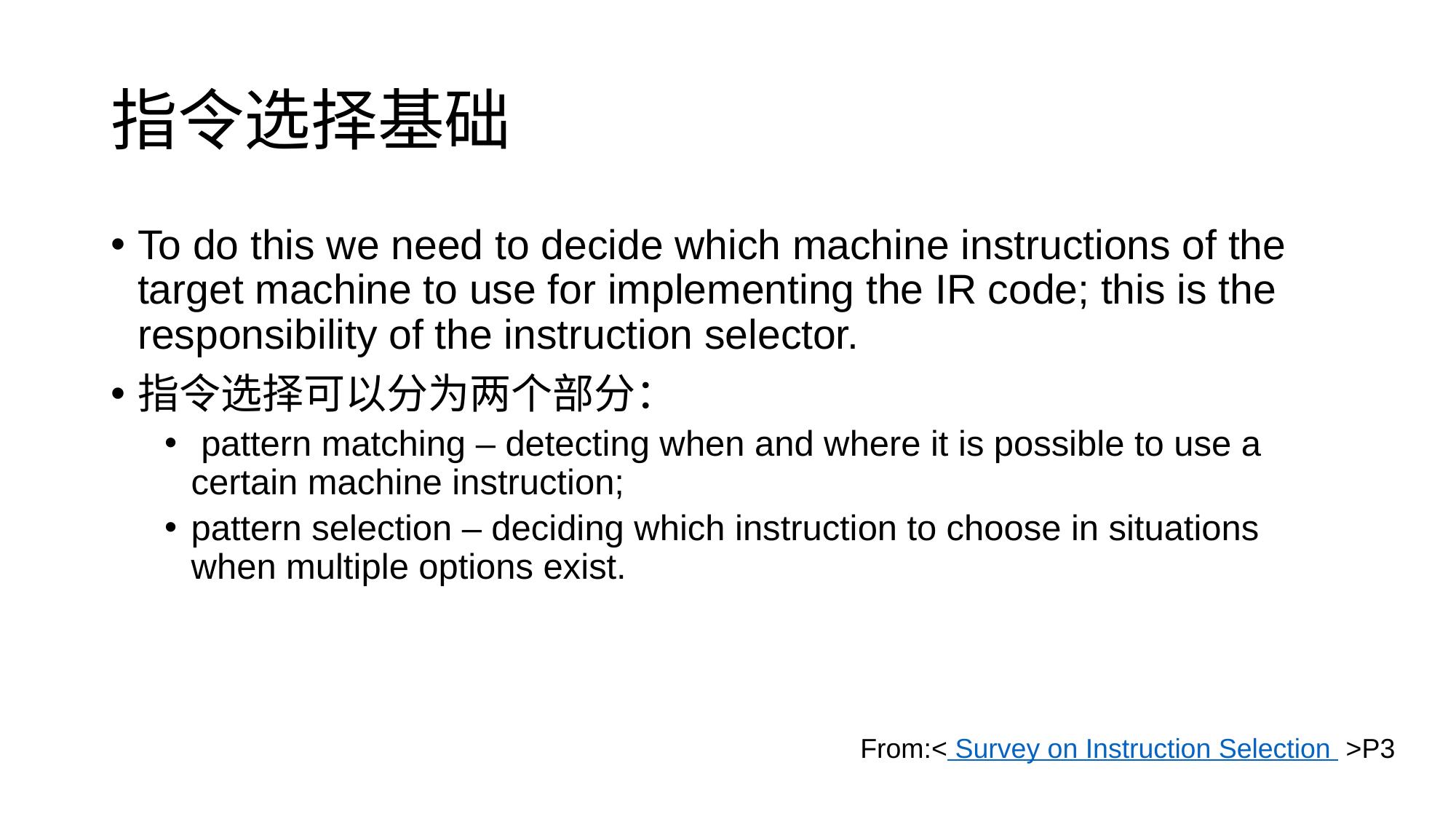

# 指令选择基础
To do this we need to decide which machine instructions of the target machine to use for implementing the IR code; this is the responsibility of the instruction selector.
指令选择可以分为两个部分：
 pattern matching – detecting when and where it is possible to use a certain machine instruction;
pattern selection – deciding which instruction to choose in situations when multiple options exist.

From:< Survey on Instruction Selection  >P3